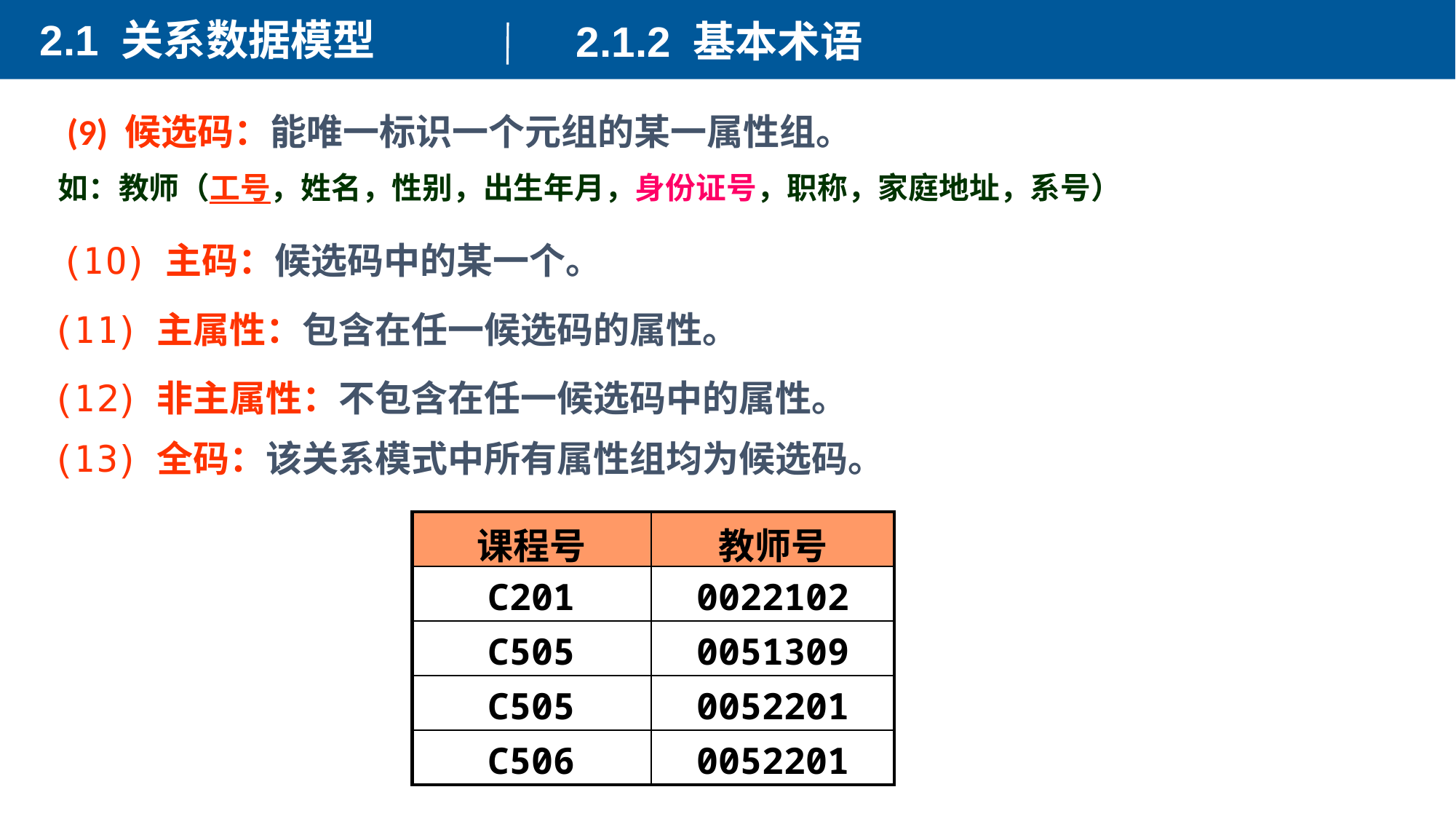

2.1 关系数据模型
2.1.2 基本术语
(9) 候选码：能唯一标识一个元组的某一属性组。
如：教师（工号，姓名，性别，出生年月，身份证号，职称，家庭地址，系号）
(10) 主码：候选码中的某一个。
(11) 主属性：包含在任一候选码的属性。
(12) 非主属性：不包含在任一候选码中的属性。
(13) 全码：该关系模式中所有属性组均为候选码。
| 课程号 | 教师号 |
| --- | --- |
| C201 | 0022102 |
| C505 | 0051309 |
| C505 | 0052201 |
| C506 | 0052201 |